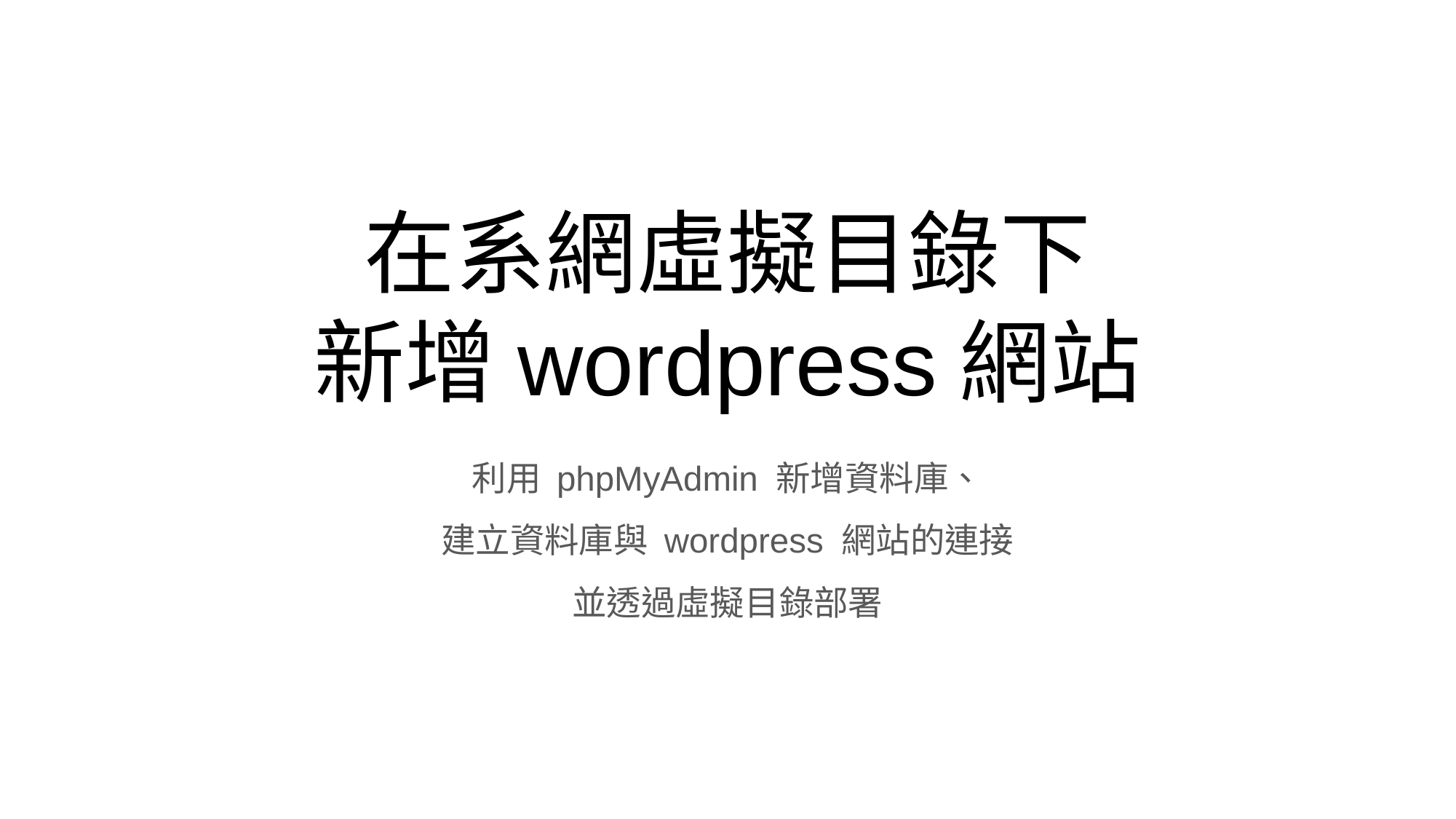

# 在系網虛擬目錄下 新增wordpress網站
利用 phpMyAdmin 新增資料庫、
建立資料庫與 wordpress 網站的連接
並透過虛擬目錄部署